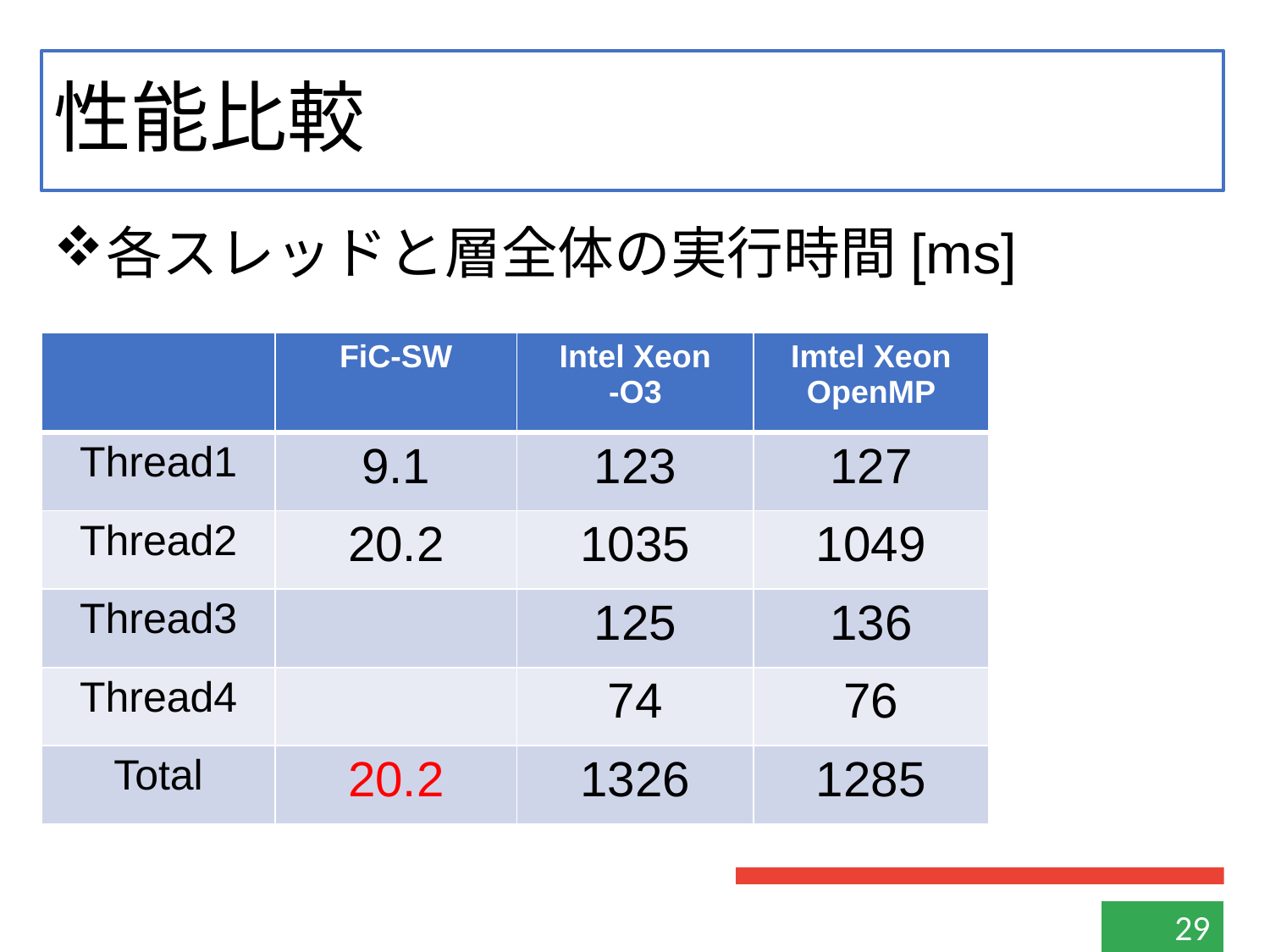

# 性能比較
各スレッドと層全体の実行時間[ms]

|  | FiC-SW | Intel Xeon -O3 | Imtel Xeon OpenMP |
| --- | --- | --- | --- |
| Thread1 | 9.1 | 123 | 127 |
| Thread2 | 20.2 | 1035 | 1049 |
| Thread3 |  | 125 | 136 |
| Thread4 |  | 74 | 76 |
| Total | 20.2 | 1326 | 1285 |
29